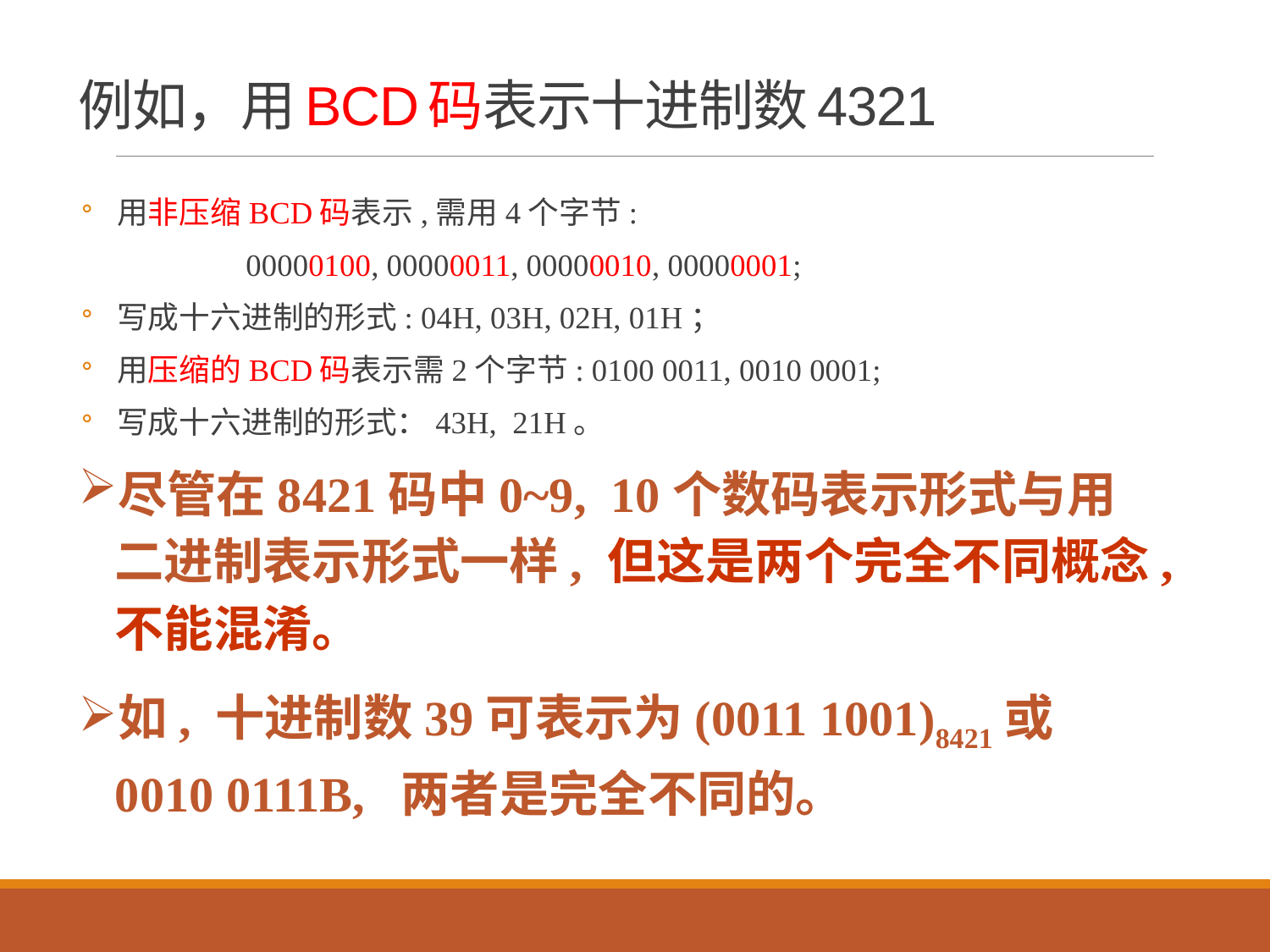

# 例如，用BCD码表示十进制数4321
用非压缩BCD码表示,需用4个字节:
                     00000100, 00000011, 00000010, 00000001;
写成十六进制的形式: 04H, 03H, 02H, 01H；
用压缩的BCD码表示需2个字节: 0100 0011, 0010 0001;
写成十六进制的形式：43H,  21H。
尽管在8421码中0~9,  10个数码表示形式与用二进制表示形式一样, 但这是两个完全不同概念,不能混淆。
如, 十进制数39可表示为(0011 1001)8421或0010 0111B,  两者是完全不同的。